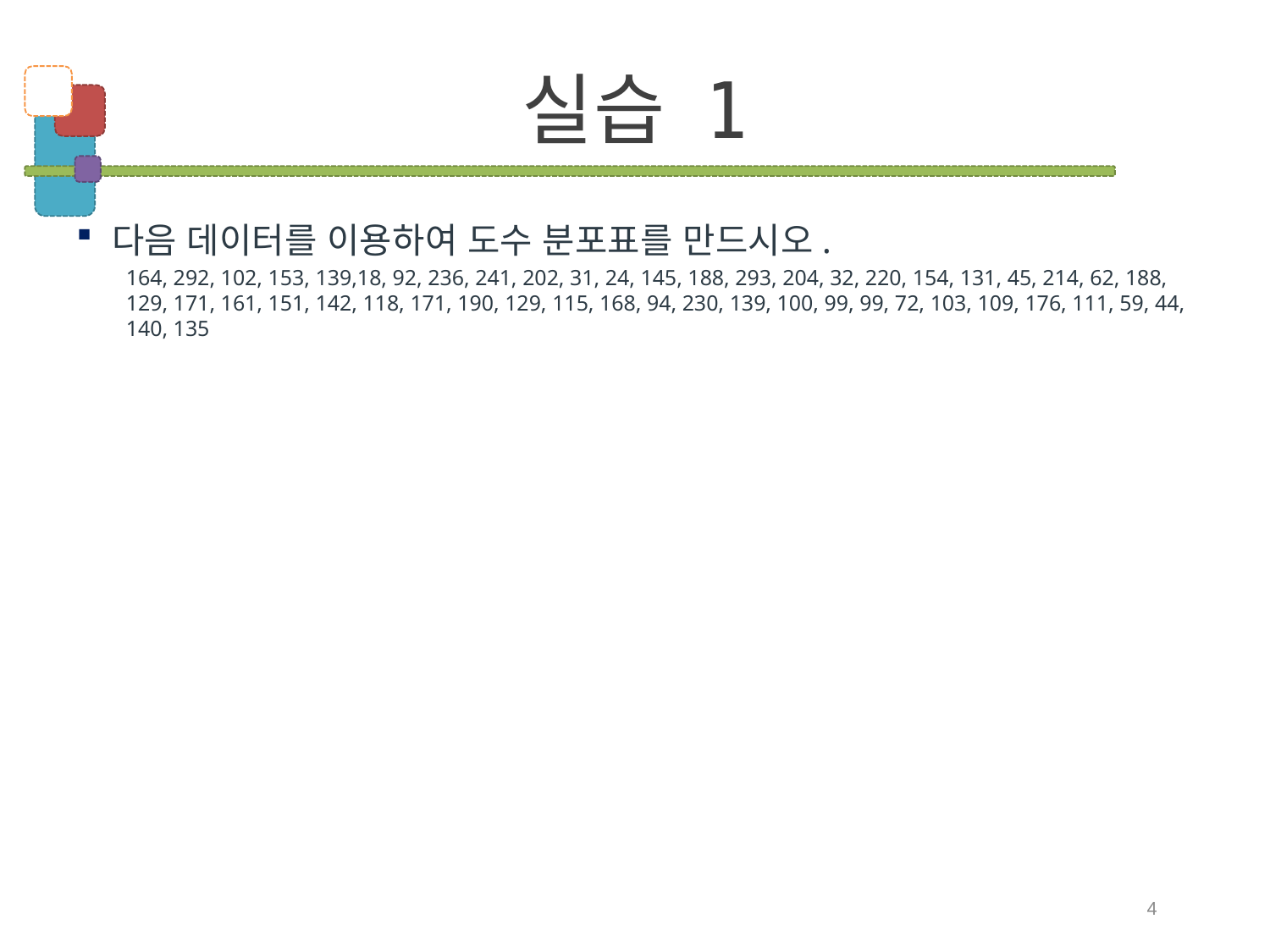

# 실습 1
다음 데이터를 이용하여 도수 분포표를 만드시오.
164, 292, 102, 153, 139,18, 92, 236, 241, 202, 31, 24, 145, 188, 293, 204, 32, 220, 154, 131, 45, 214, 62, 188, 129, 171, 161, 151, 142, 118, 171, 190, 129, 115, 168, 94, 230, 139, 100, 99, 99, 72, 103, 109, 176, 111, 59, 44, 140, 135

4